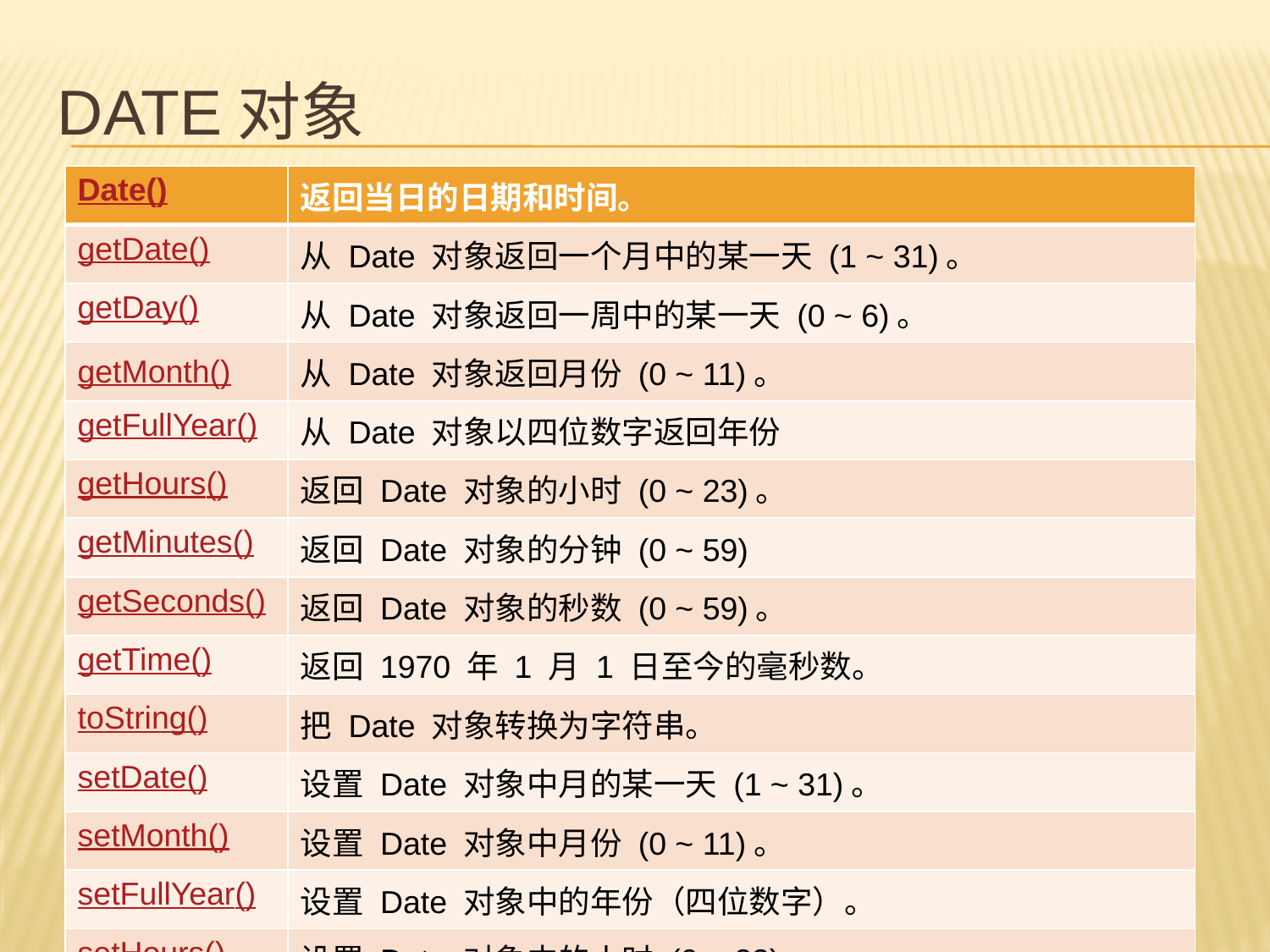

# Date对象
| Date() | 返回当日的日期和时间。 |
| --- | --- |
| getDate() | 从 Date 对象返回一个月中的某一天 (1 ~ 31)。 |
| getDay() | 从 Date 对象返回一周中的某一天 (0 ~ 6)。 |
| getMonth() | 从 Date 对象返回月份 (0 ~ 11)。 |
| getFullYear() | 从 Date 对象以四位数字返回年份 |
| getHours() | 返回 Date 对象的小时 (0 ~ 23)。 |
| getMinutes() | 返回 Date 对象的分钟 (0 ~ 59) |
| getSeconds() | 返回 Date 对象的秒数 (0 ~ 59)。 |
| getTime() | 返回 1970 年 1 月 1 日至今的毫秒数。 |
| toString() | 把 Date 对象转换为字符串。 |
| setDate() | 设置 Date 对象中月的某一天 (1 ~ 31)。 |
| setMonth() | 设置 Date 对象中月份 (0 ~ 11)。 |
| setFullYear() | 设置 Date 对象中的年份（四位数字）。 |
| setHours() | 设置 Date 对象中的小时 (0 ~ 23)。 |